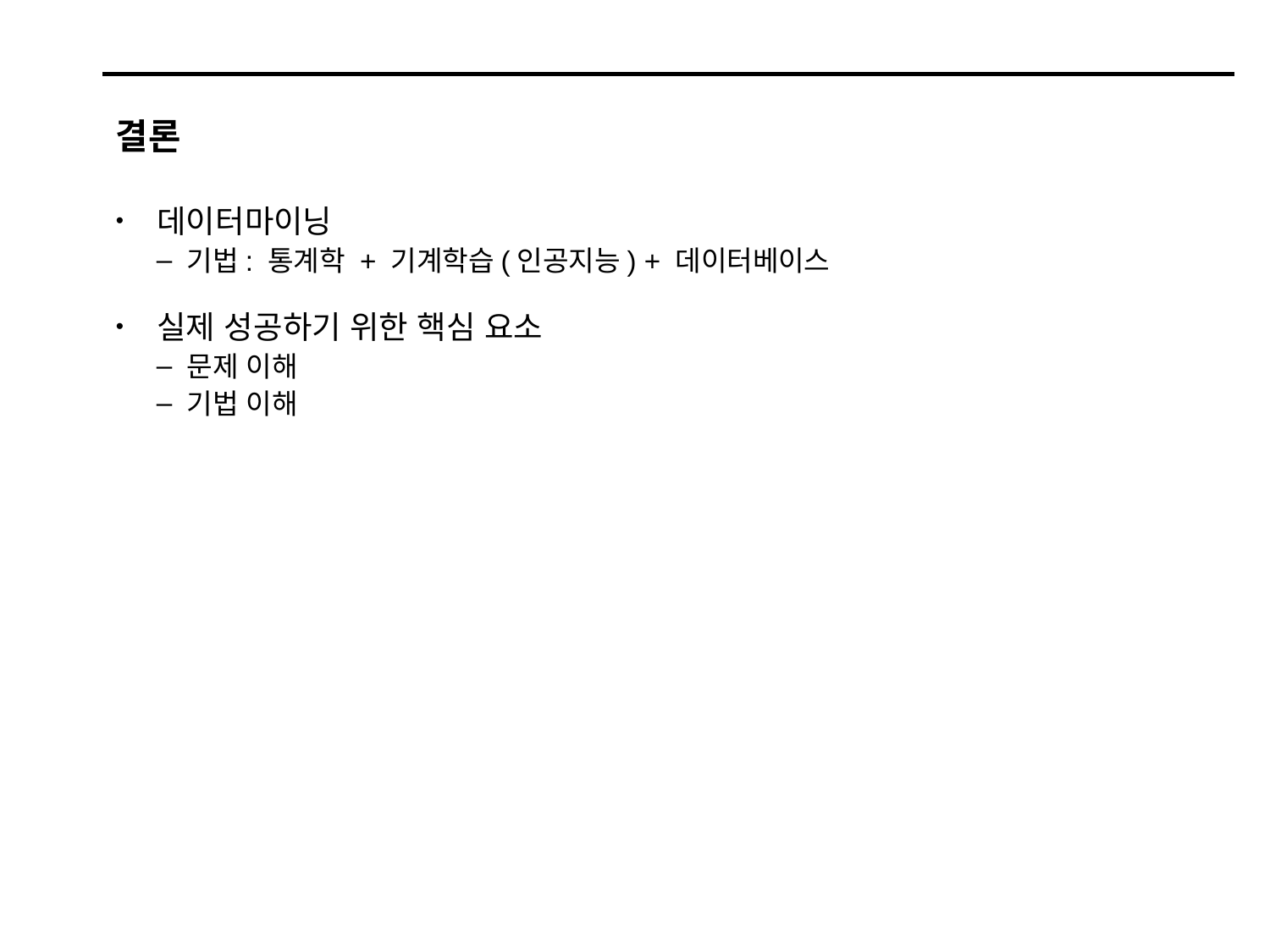

# 결론
 데이터마이닝
 기법: 통계학 + 기계학습(인공지능) + 데이터베이스
 실제 성공하기 위한 핵심 요소
 문제 이해
 기법 이해